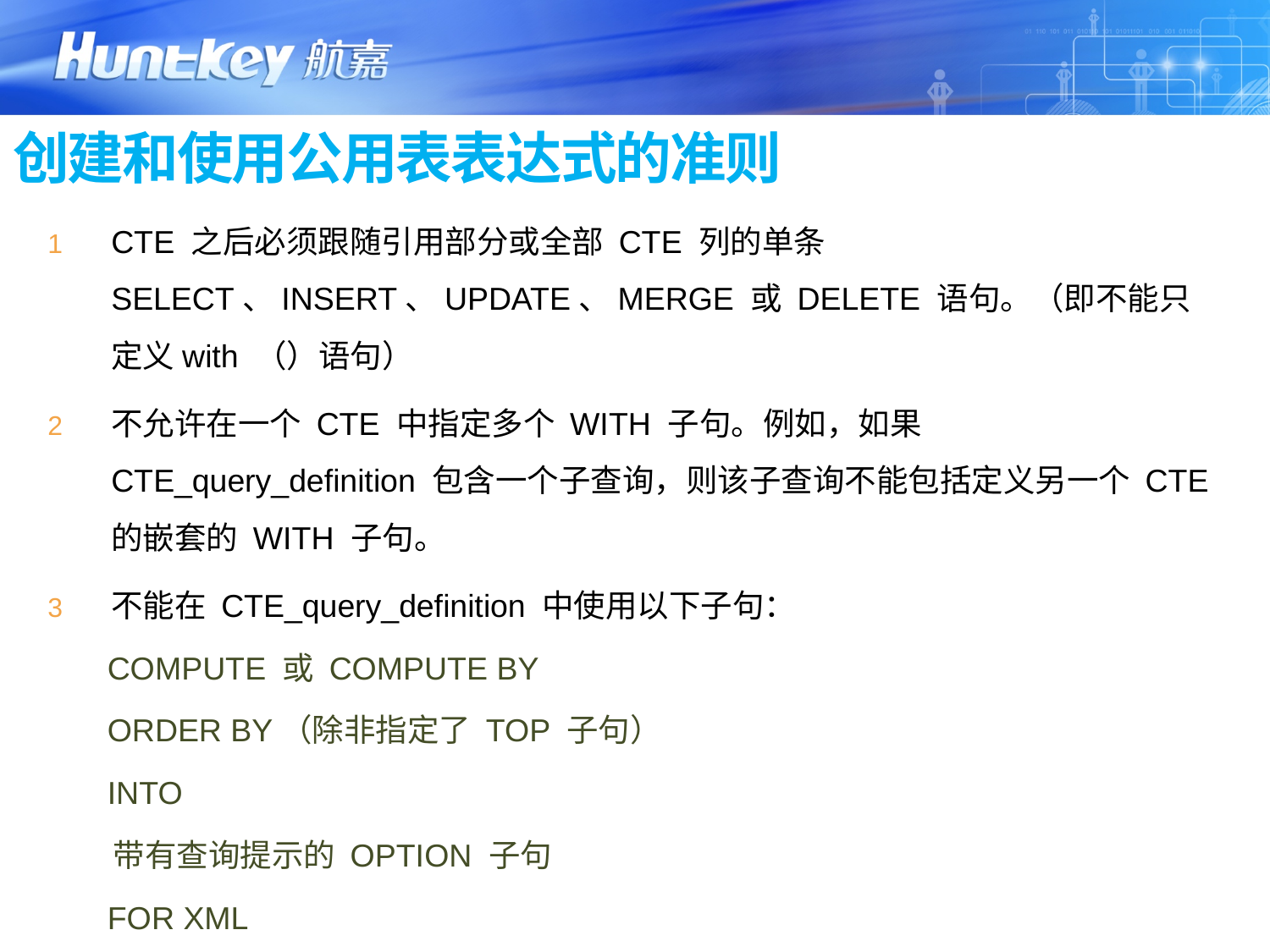

# 创建和使用公用表表达式的准则
CTE 之后必须跟随引用部分或全部 CTE 列的单条 SELECT、INSERT、UPDATE、MERGE 或 DELETE 语句。（即不能只定义with （）语句）
不允许在一个 CTE 中指定多个 WITH 子句。例如，如果 CTE_query_definition 包含一个子查询，则该子查询不能包括定义另一个 CTE 的嵌套的 WITH 子句。
不能在 CTE_query_definition 中使用以下子句：
 COMPUTE 或 COMPUTE BY
 ORDER BY（除非指定了 TOP 子句）
 INTO
 带有查询提示的 OPTION 子句
 FOR XML
 FOR BROWSE